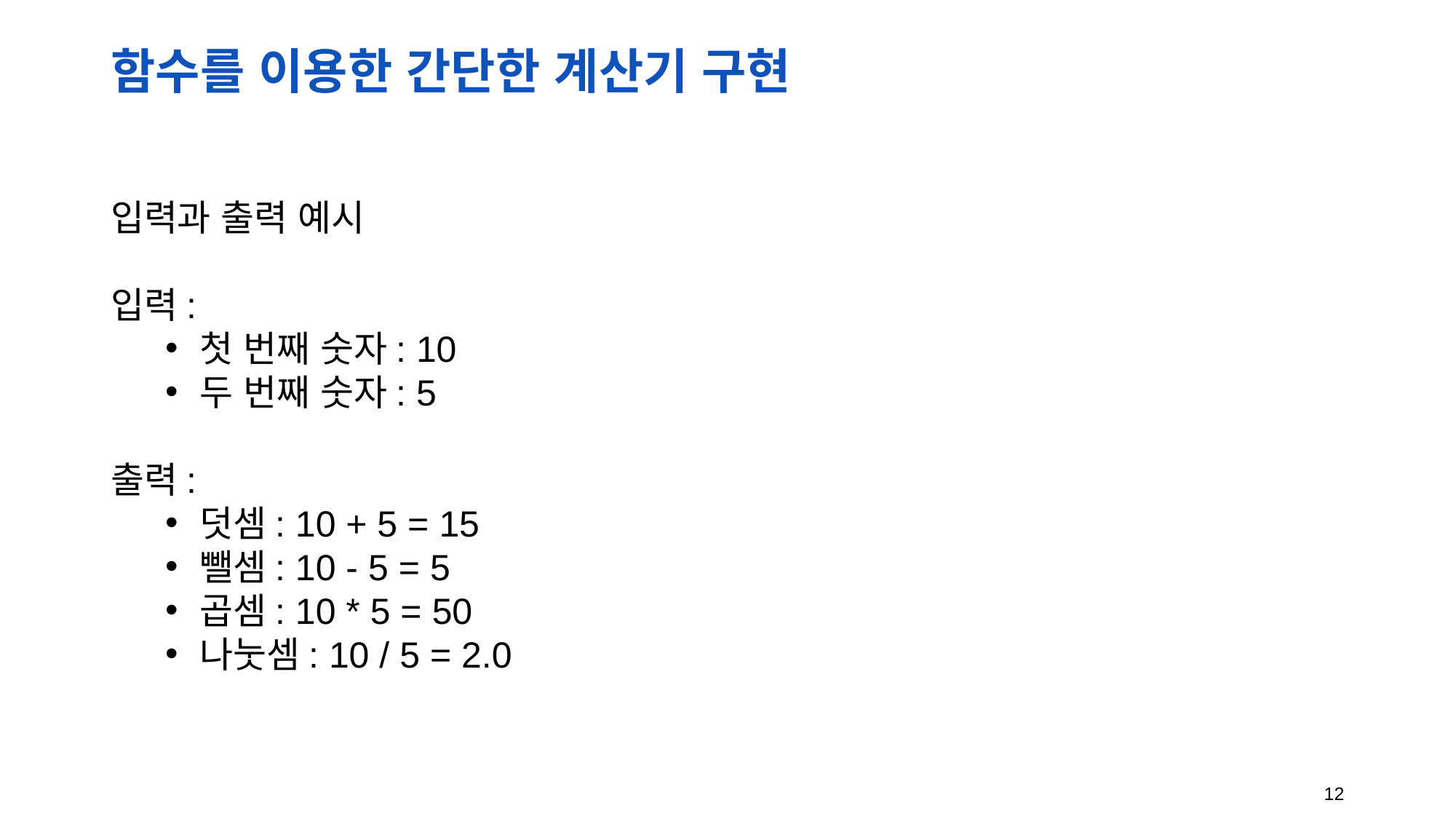

# 함수를 이용한 간단한 계산기 구현
입력과 출력 예시

입력:
첫 번째 숫자: 10
두 번째 숫자: 5

출력:
덧셈: 10 + 5 = 15
뺄셈: 10 - 5 = 5
곱셈: 10 * 5 = 50
나눗셈: 10 / 5 = 2.0
12